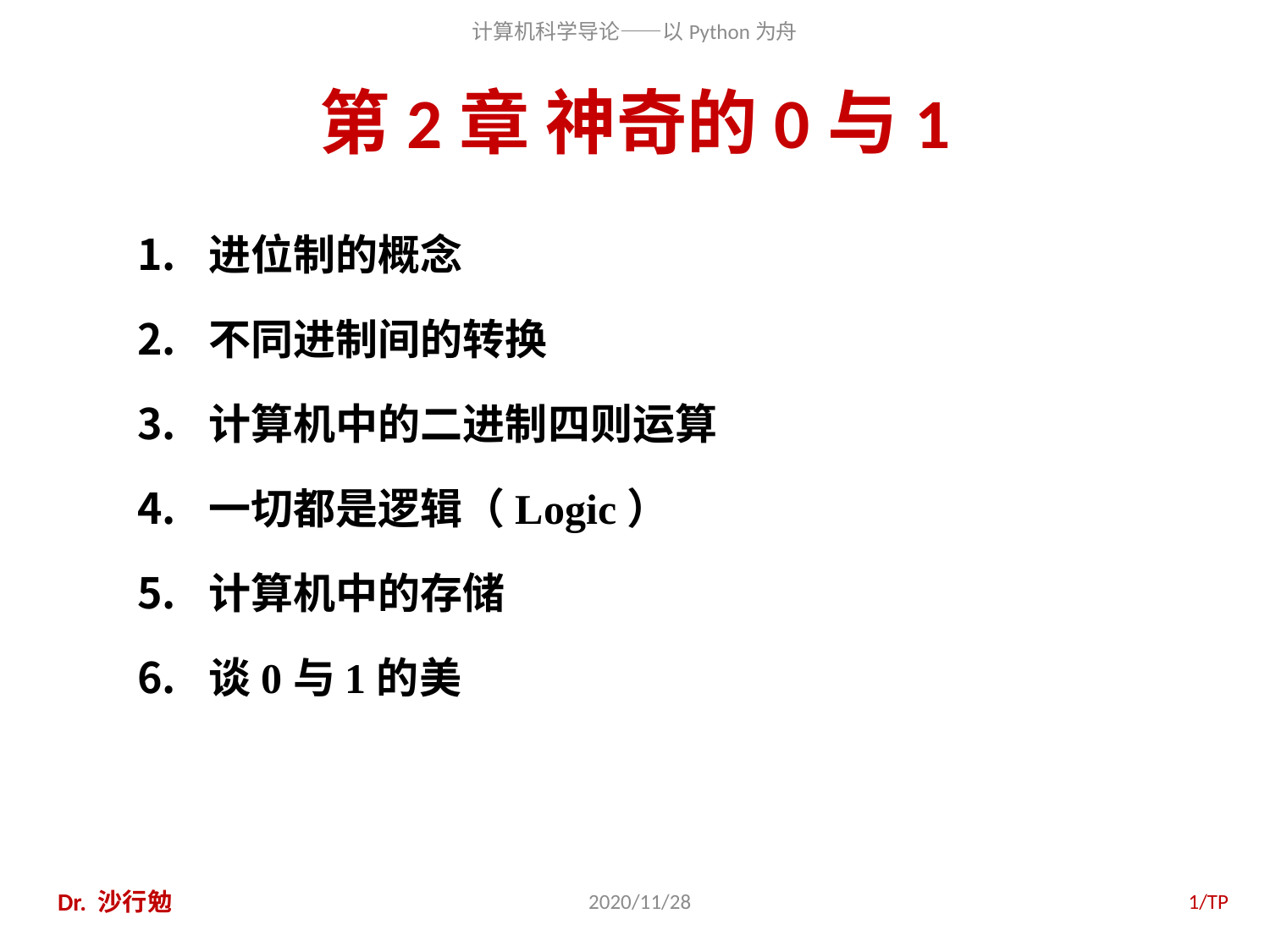

# 第2章 神奇的0与1
进位制的概念
不同进制间的转换
计算机中的二进制四则运算
一切都是逻辑（Logic）
计算机中的存储
谈0与1的美
Dr. 沙行勉
2020/11/28
1/TP